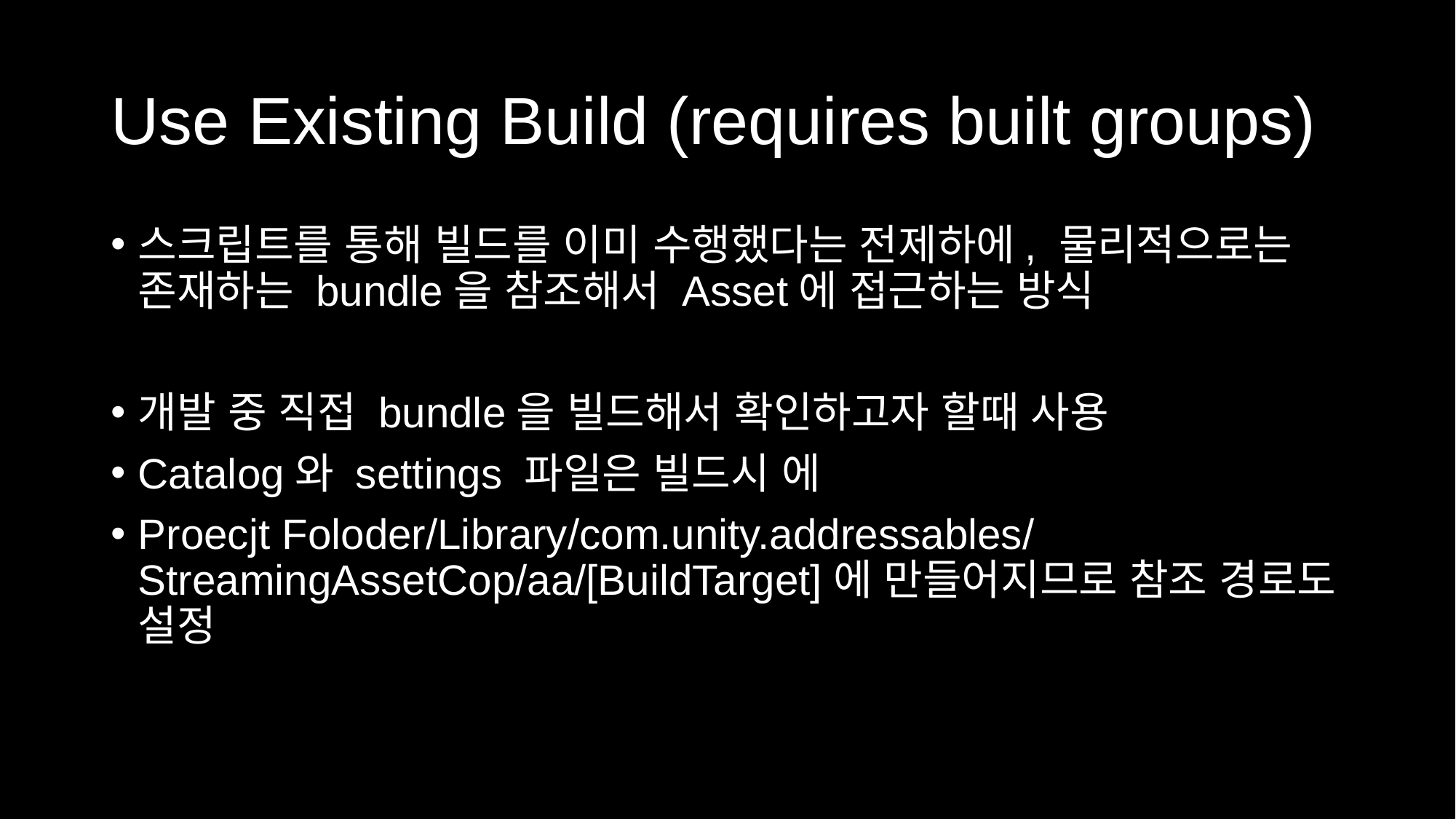

# Use Existing Build (requires built groups)
스크립트를 통해 빌드를 이미 수행했다는 전제하에, 물리적으로는 존재하는 bundle을 참조해서 Asset에 접근하는 방식

개발 중 직접 bundle을 빌드해서 확인하고자 할때 사용
Catalog와 settings 파일은 빌드시 에
Proecjt Foloder/Library/com.unity.addressables/StreamingAssetCop/aa/[BuildTarget]에 만들어지므로 참조 경로도 설정